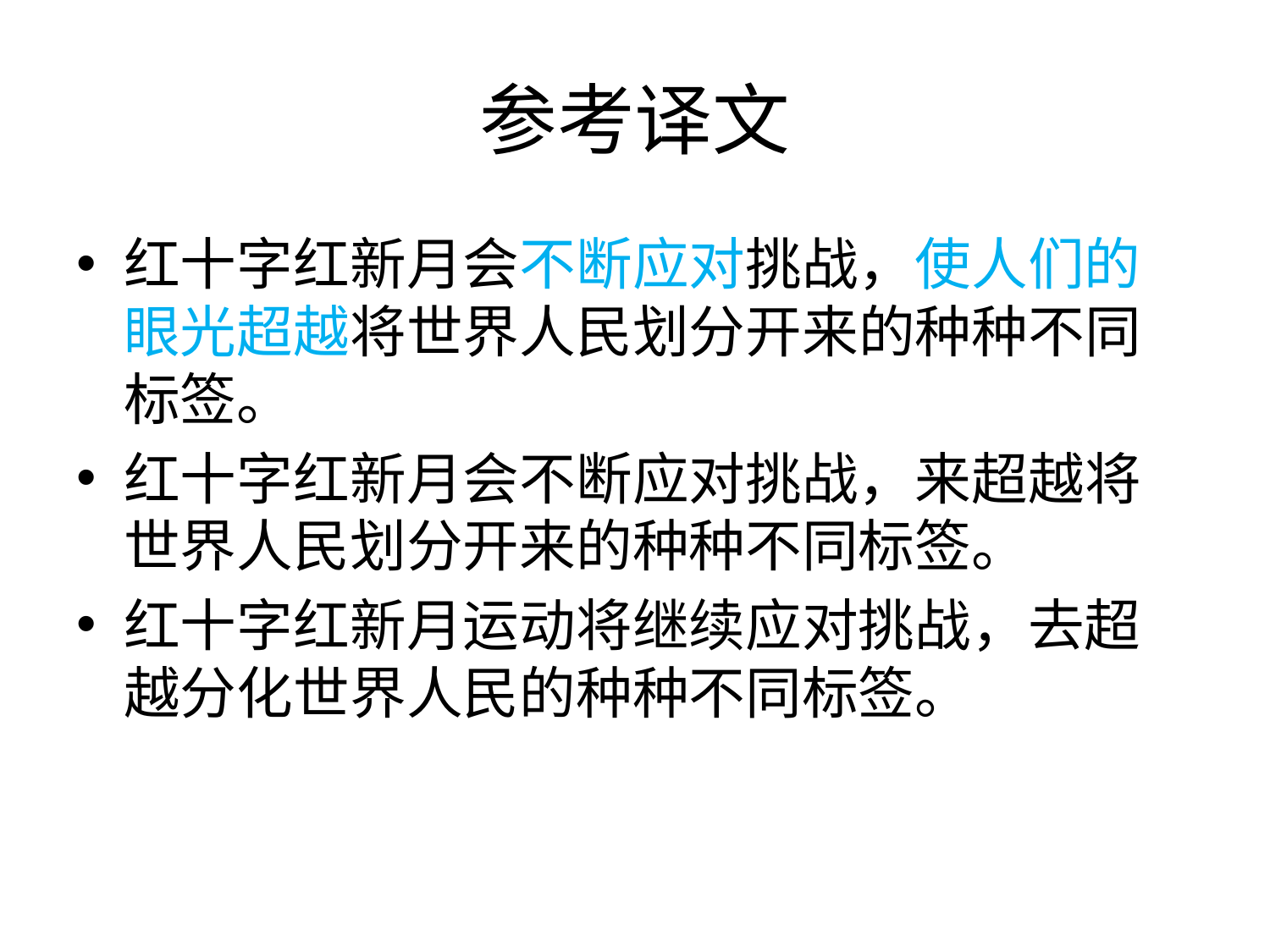

# 参考译文
红十字红新月会不断应对挑战，使人们的眼光超越将世界人民划分开来的种种不同标签。
红十字红新月会不断应对挑战，来超越将世界人民划分开来的种种不同标签。
红十字红新月运动将继续应对挑战，去超越分化世界人民的种种不同标签。